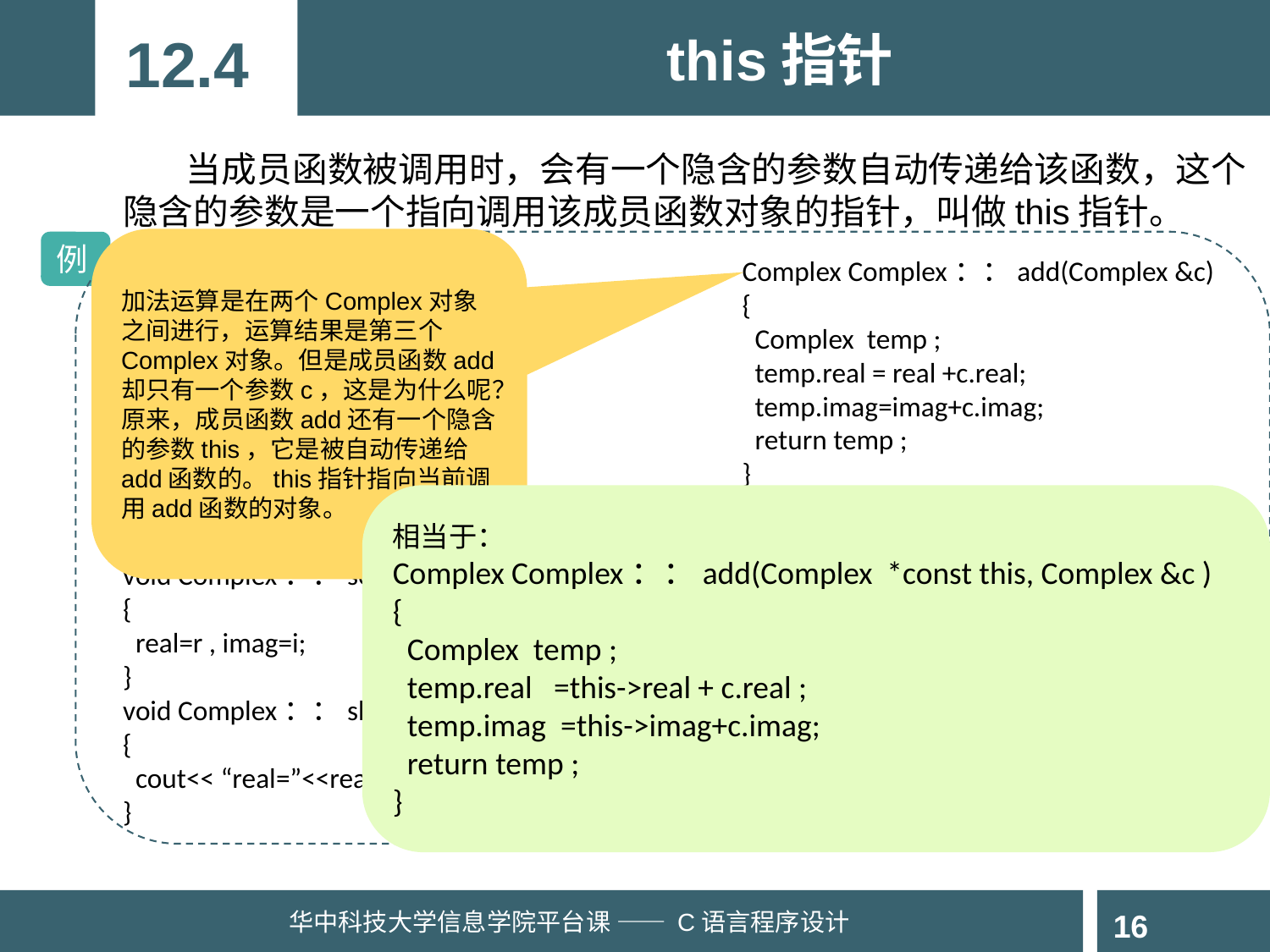

12.4
this指针
       当成员函数被调用时，会有一个隐含的参数自动传递给该函数，这个隐含的参数是一个指向调用该成员函数对象的指针，叫做this指针。
加法运算是在两个Complex对象之间进行，运算结果是第三个Complex对象。但是成员函数add却只有一个参数c，这是为什么呢？
原来，成员函数add还有一个隐含的参数this，它是被自动传递给add函数的。this指针指向当前调用add函数的对象。
例

class Complex
{
 private：
  double real ,imag ;
 public：
  void set(double r ,double i);
  void show( );
  Complex add(Complex &c);
};
void Complex：：set(double r ,double i)
{
  real=r , imag=i;
}
void Complex：：show( )
{
  cout<< “real=”<<real<< ‘,’<< “imag=”<<imag<<endl ;
}
Complex Complex：：add(Complex &c)
{
  Complex  temp ;
  temp.real = real +c.real;
  temp.imag=imag+c.imag;
  return temp ;
}
int  main( )
{
  Complex ob1 ,ob2 ,sum;
  ob1.set(1 ,3.5);
  ob2.set(10.5 , 4);
  sum =ob1.add(ob2);
  sum.show( );
  return 0;
}
相当于：
Complex Complex：：add(Complex  *const this, Complex &c )
{
  Complex  temp ;
  temp.real   =this->real + c.real ;
  temp.imag  =this->imag+c.imag;
  return temp ;
}